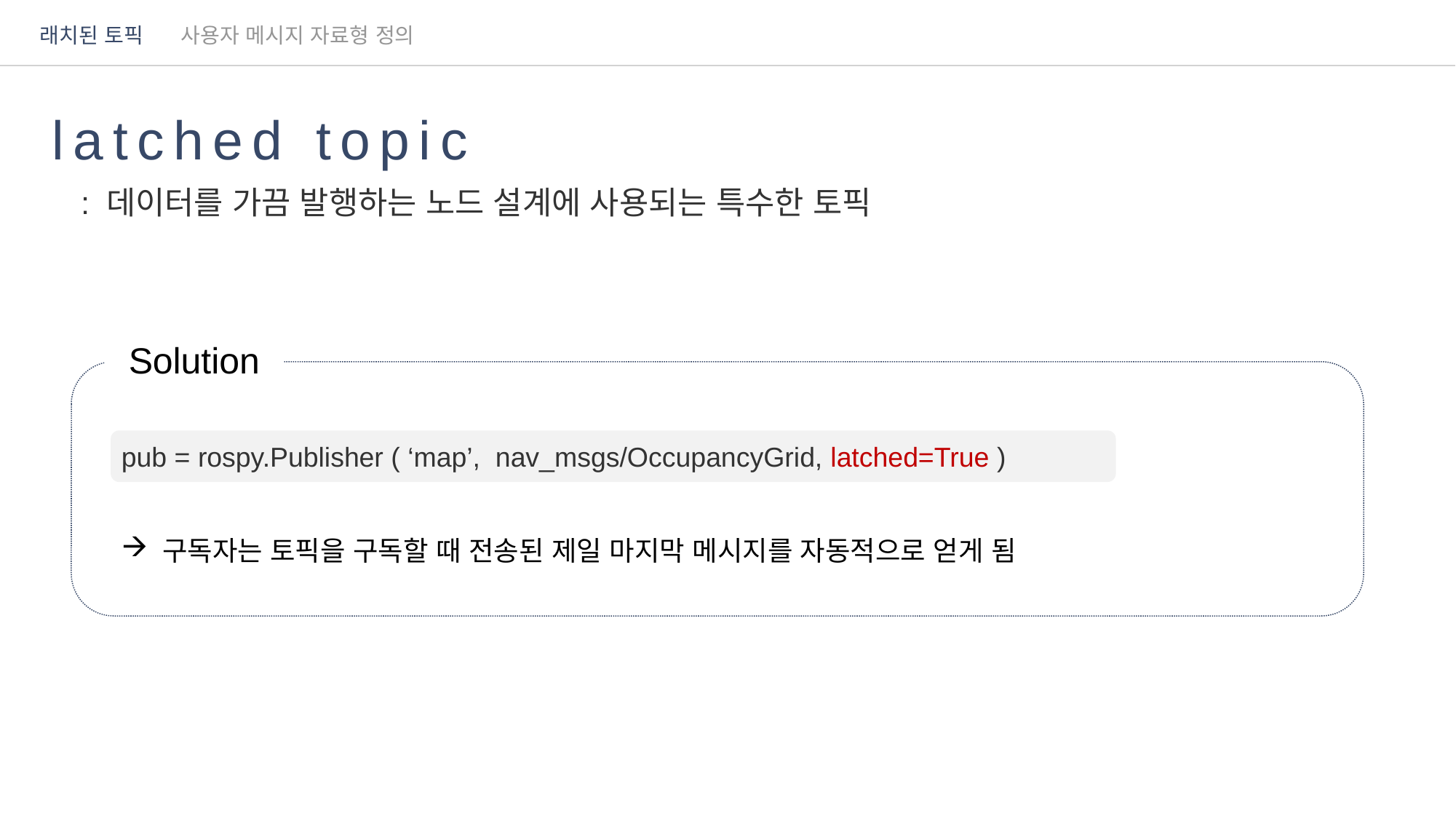

래치된 토픽
사용자 메시지 자료형 정의
latched topic
: 데이터를 가끔 발행하는 노드 설계에 사용되는 특수한 토픽
Solution

pub = rospy.Publisher ( ‘map’,  nav_msgs/OccupancyGrid, latched=True )
구독자는 토픽을 구독할 때 전송된 제일 마지막 메시지를 자동적으로 얻게 됨